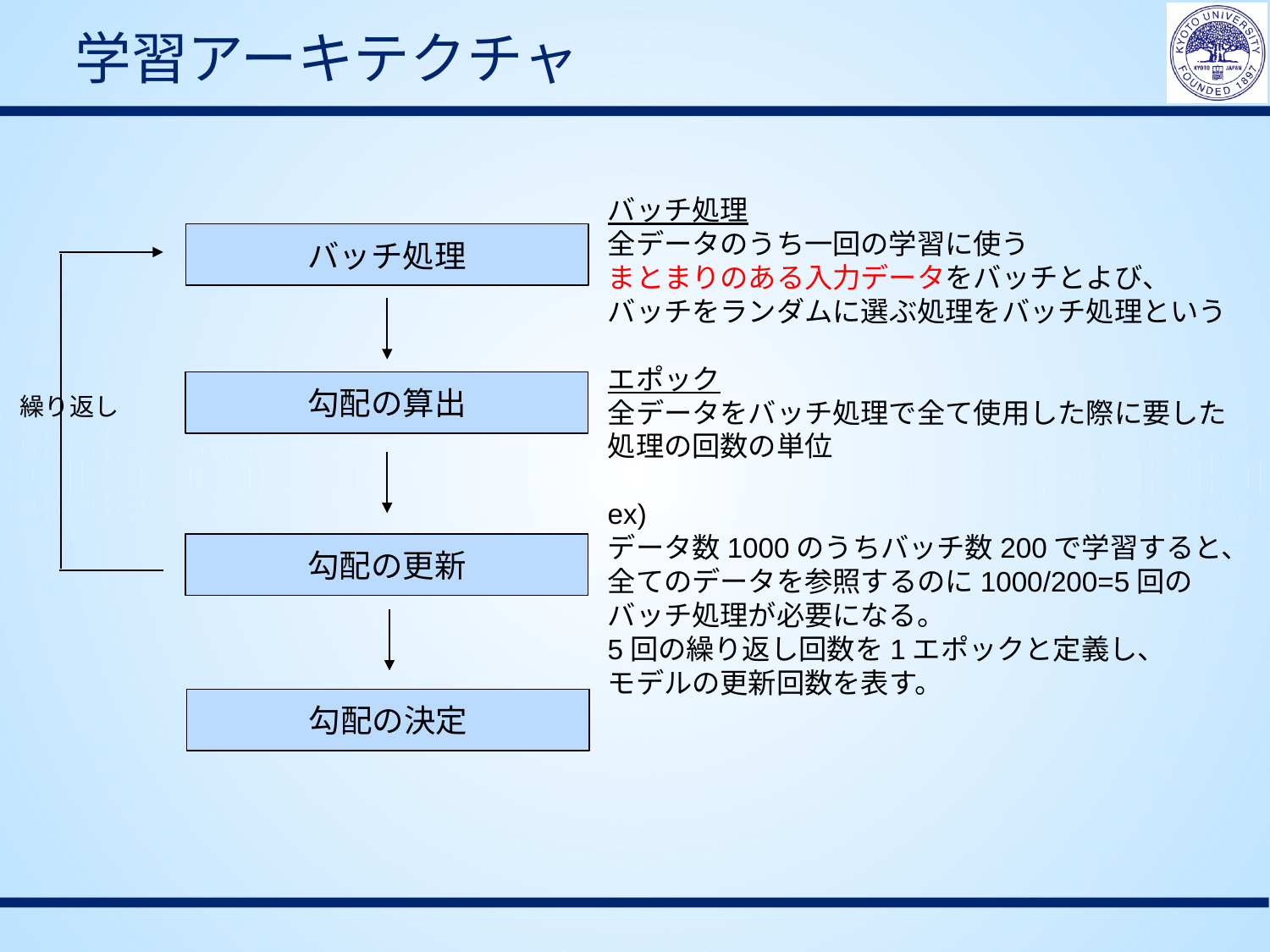

# 学習アーキテクチャ
バッチ処理
全データのうち一回の学習に使う
まとまりのある入力データをバッチとよび、
バッチをランダムに選ぶ処理をバッチ処理という

エポック
全データをバッチ処理で全て使用した際に要した
処理の回数の単位

ex)
データ数1000のうちバッチ数200で学習すると、
全てのデータを参照するのに1000/200=5回の
バッチ処理が必要になる。
5回の繰り返し回数を1エポックと定義し、
モデルの更新回数を表す。
バッチ処理
勾配の算出
繰り返し
勾配の更新
勾配の決定